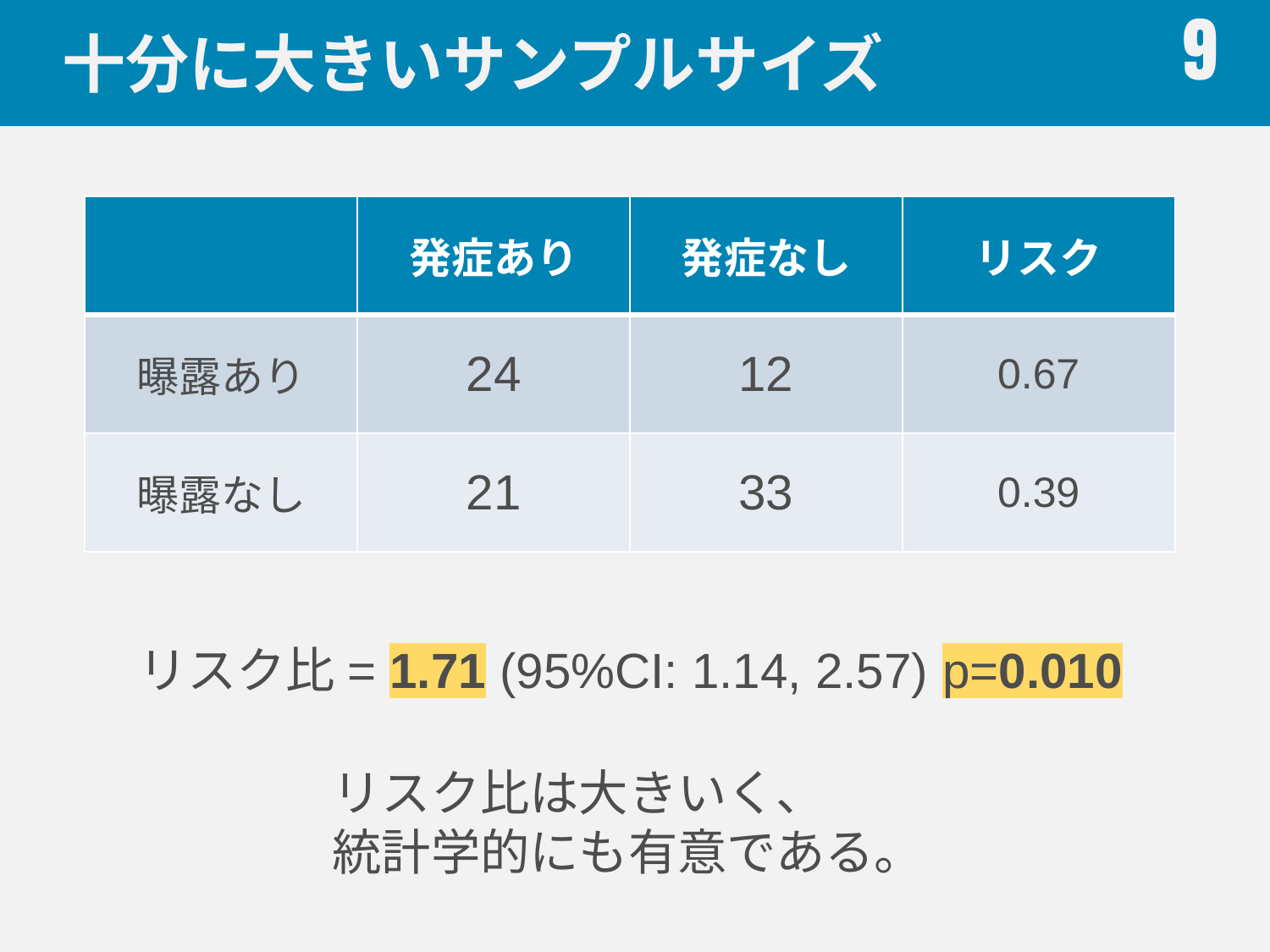

# 十分に大きいサンプルサイズ
 9
|  | 発症あり | 発症なし | リスク |
| --- | --- | --- | --- |
| 曝露あり | 24 | 12 | 0.67 |
| 曝露なし | 21 | 33 | 0.39 |
リスク比= 1.71 (95%CI: 1.14, 2.57) p=0.010
リスク比は大きいく、
統計学的にも有意である。